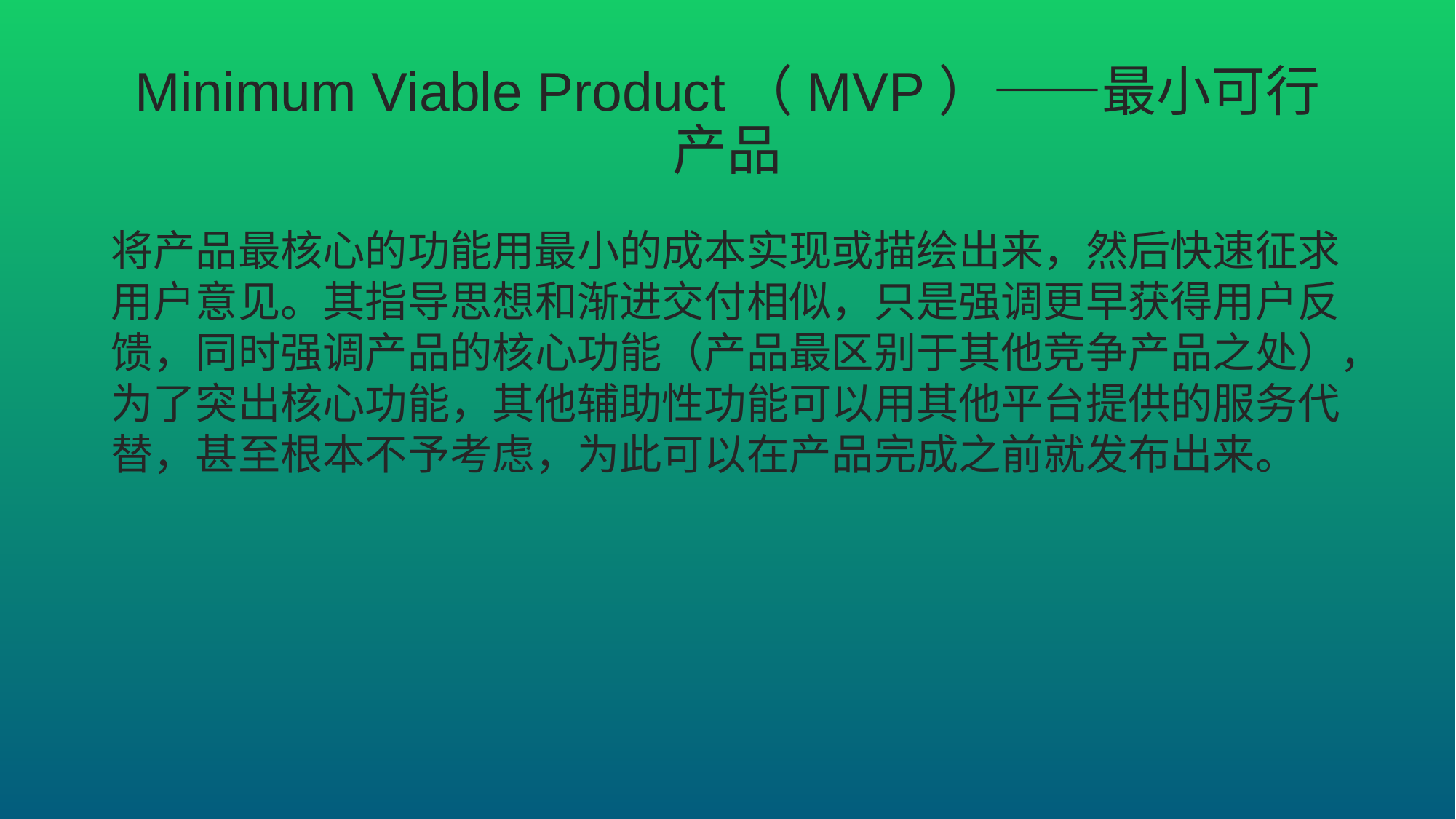

# Minimum Viable Product（MVP）——最小可行产品
将产品最核心的功能用最小的成本实现或描绘出来，然后快速征求用户意见。其指导思想和渐进交付相似，只是强调更早获得用户反馈，同时强调产品的核心功能（产品最区别于其他竞争产品之处），为了突出核心功能，其他辅助性功能可以用其他平台提供的服务代替，甚至根本不予考虑，为此可以在产品完成之前就发布出来。